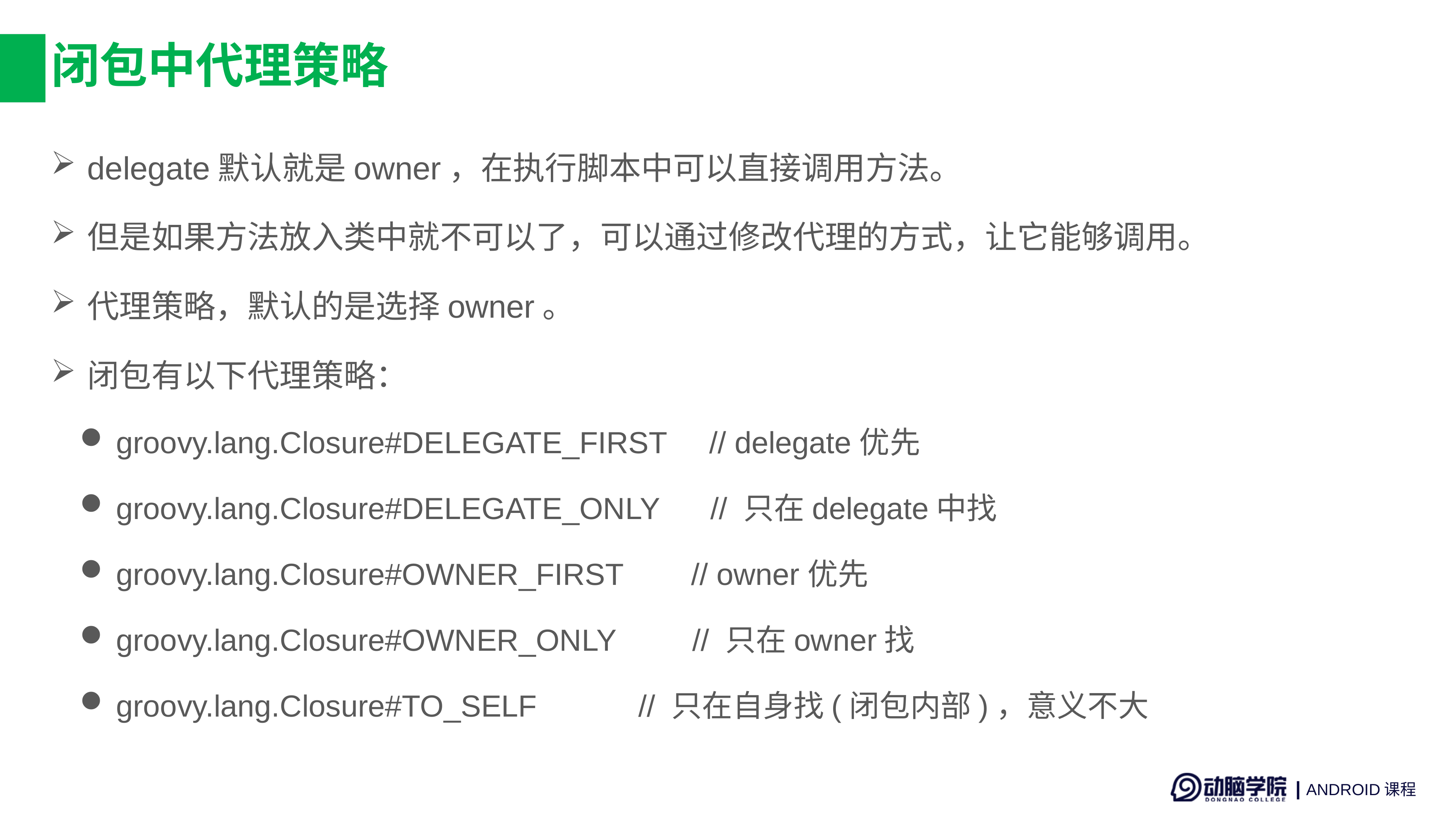

# 闭包中代理策略
delegate默认就是owner，在执行脚本中可以直接调用方法。
但是如果方法放入类中就不可以了，可以通过修改代理的方式，让它能够调用。
代理策略，默认的是选择owner。
闭包有以下代理策略：
groovy.lang.Closure#DELEGATE_FIRST     // delegate优先
groovy.lang.Closure#DELEGATE_ONLY      // 只在delegate中找
groovy.lang.Closure#OWNER_FIRST        // owner优先
groovy.lang.Closure#OWNER_ONLY         // 只在owner找
groovy.lang.Closure#TO_SELF            // 只在自身找(闭包内部)，意义不大